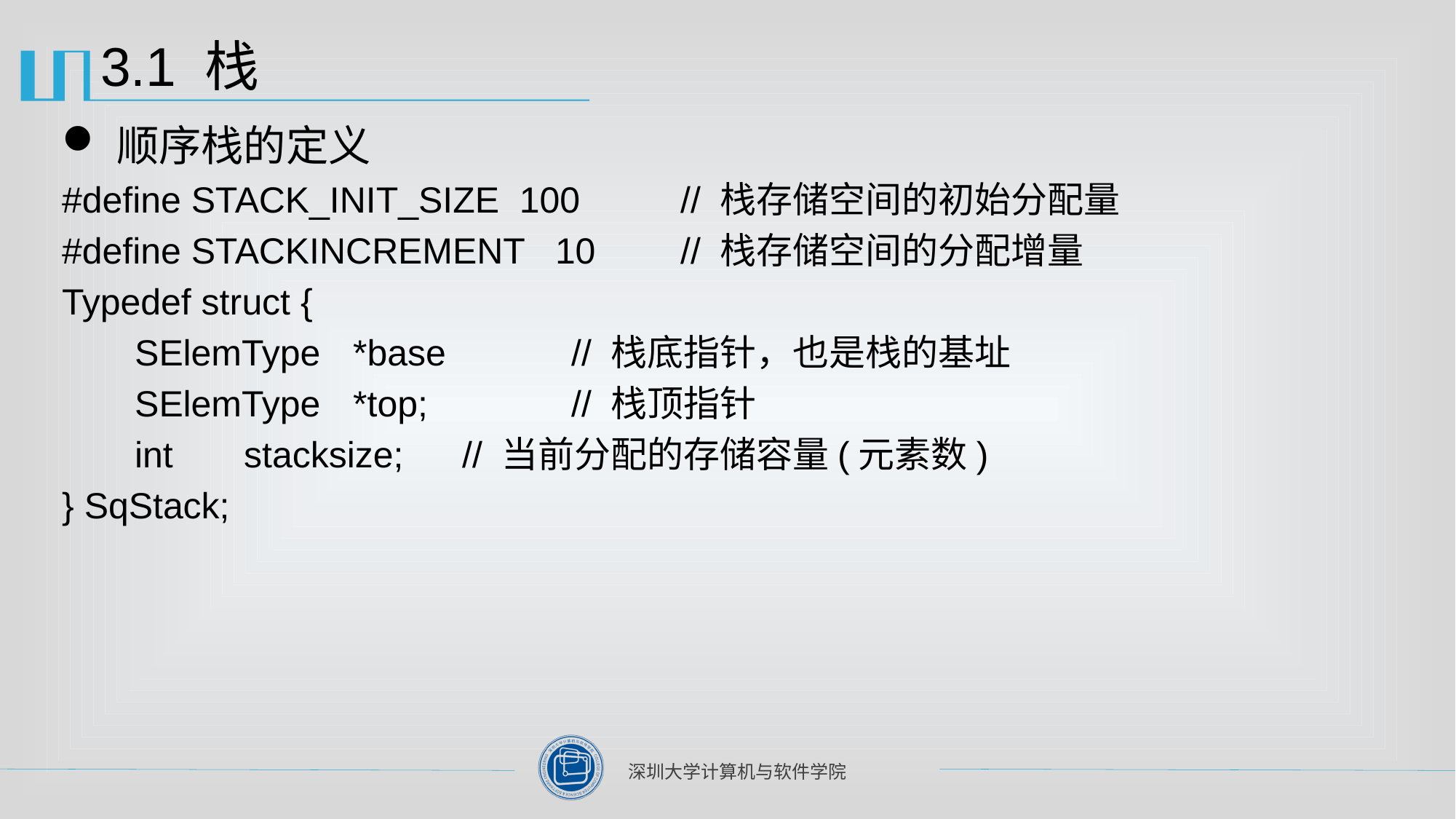

# 3.1 栈
顺序栈的定义
#define STACK_INIT_SIZE  100	// 栈存储空间的初始分配量
#define STACKINCREMENT   10	// 栈存储空间的分配增量
Typedef struct {
	SElemType	*base		// 栈底指针，也是栈的基址
	SElemType	*top;		// 栈顶指针
	int 	stacksize;	// 当前分配的存储容量(元素数)
} SqStack;

8